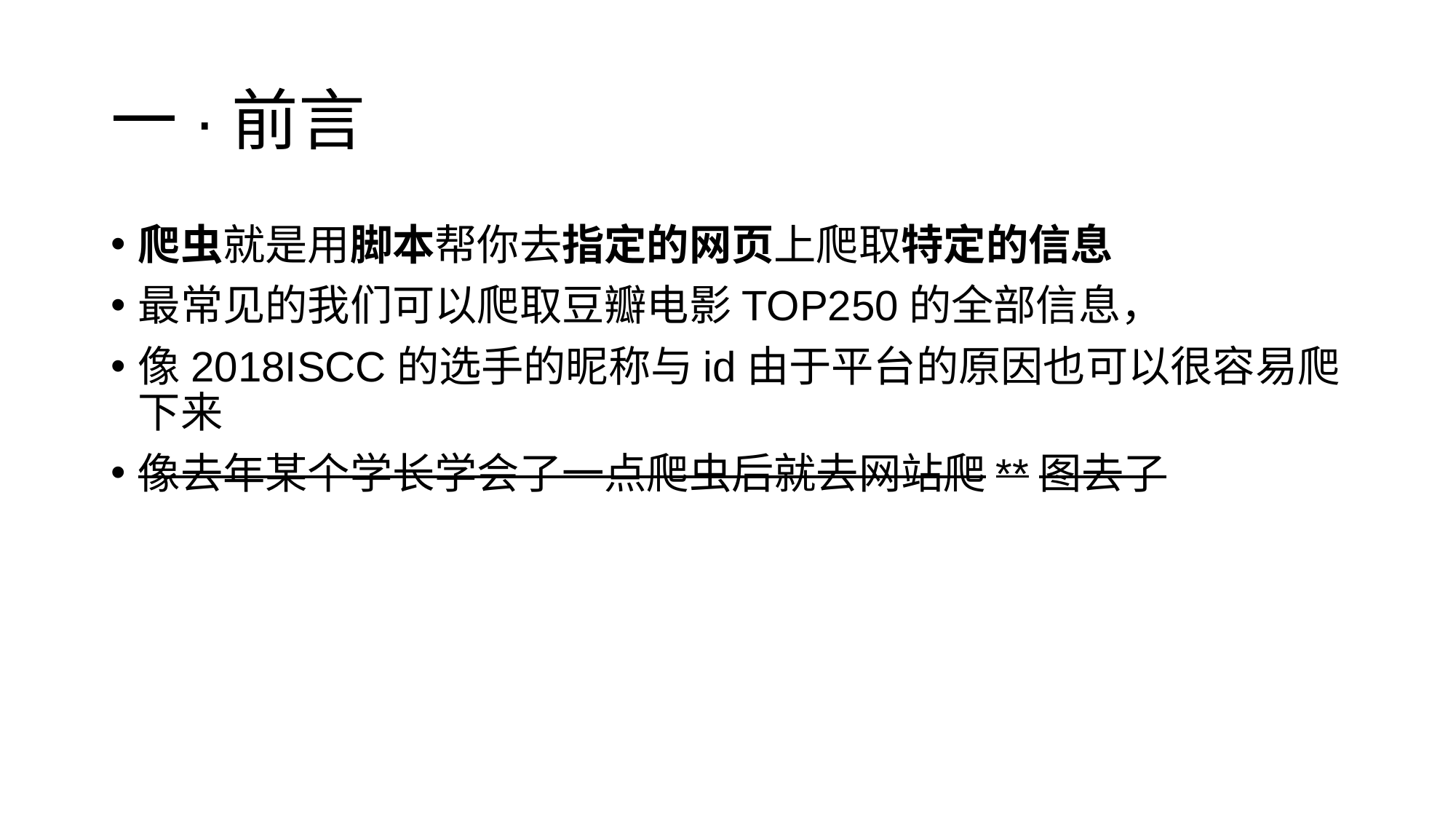

# 一·前言
爬虫就是用脚本帮你去指定的网页上爬取特定的信息
最常见的我们可以爬取豆瓣电影TOP250的全部信息，
像2018ISCC的选手的昵称与id由于平台的原因也可以很容易爬下来
像去年某个学长学会了一点爬虫后就去网站爬**图去了